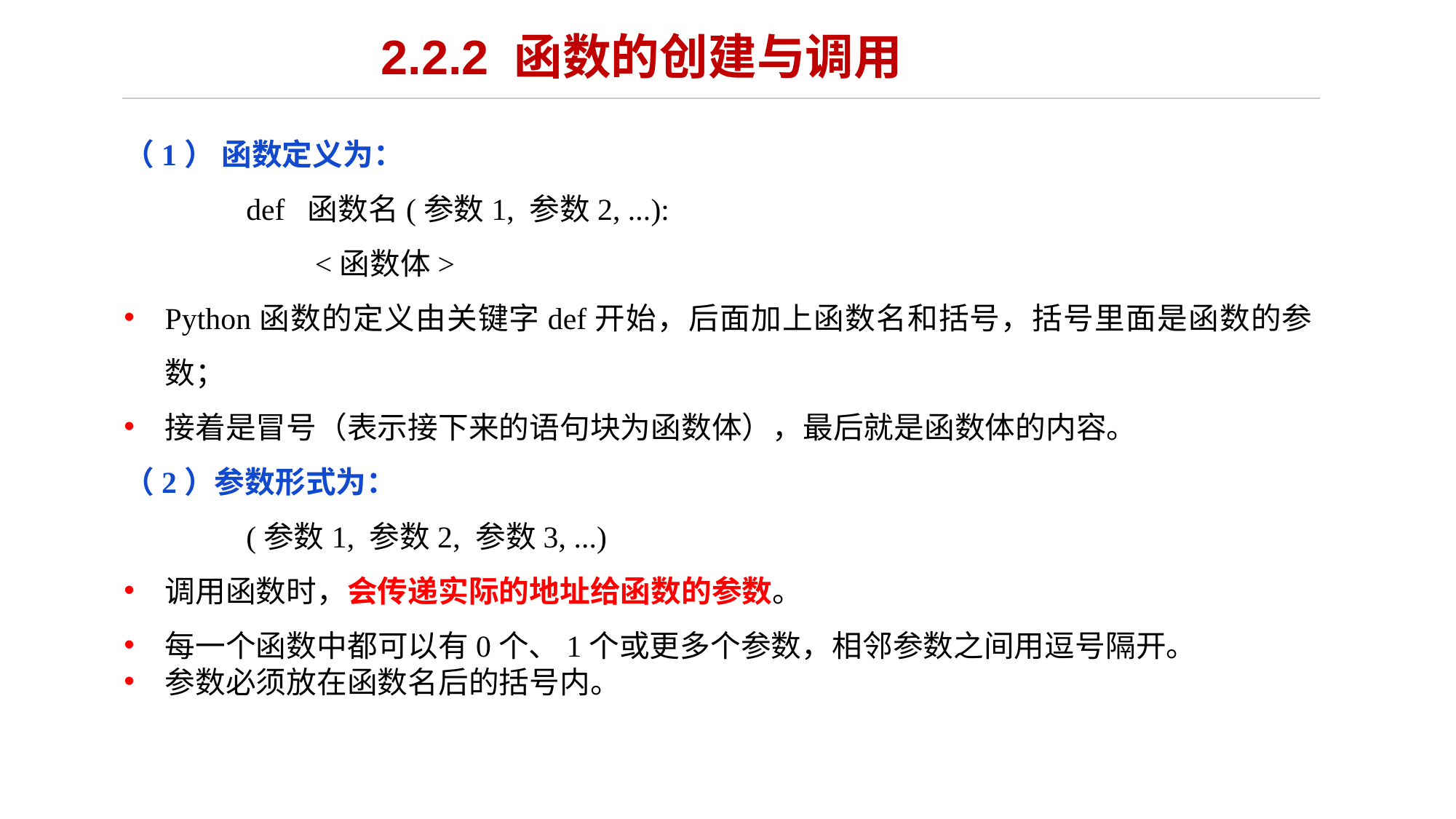

# 2.2.2 函数的创建与调用
（1） 函数定义为：
                def  函数名(参数1, 参数2, ...):
                         <函数体>
Python函数的定义由关键字def开始，后面加上函数名和括号，括号里面是函数的参数；
接着是冒号（表示接下来的语句块为函数体），最后就是函数体的内容。
（2）参数形式为：
                (参数1, 参数2, 参数3, ...)
调用函数时，会传递实际的地址给函数的参数。
每一个函数中都可以有0个、1个或更多个参数，相邻参数之间用逗号隔开。
参数必须放在函数名后的括号内。